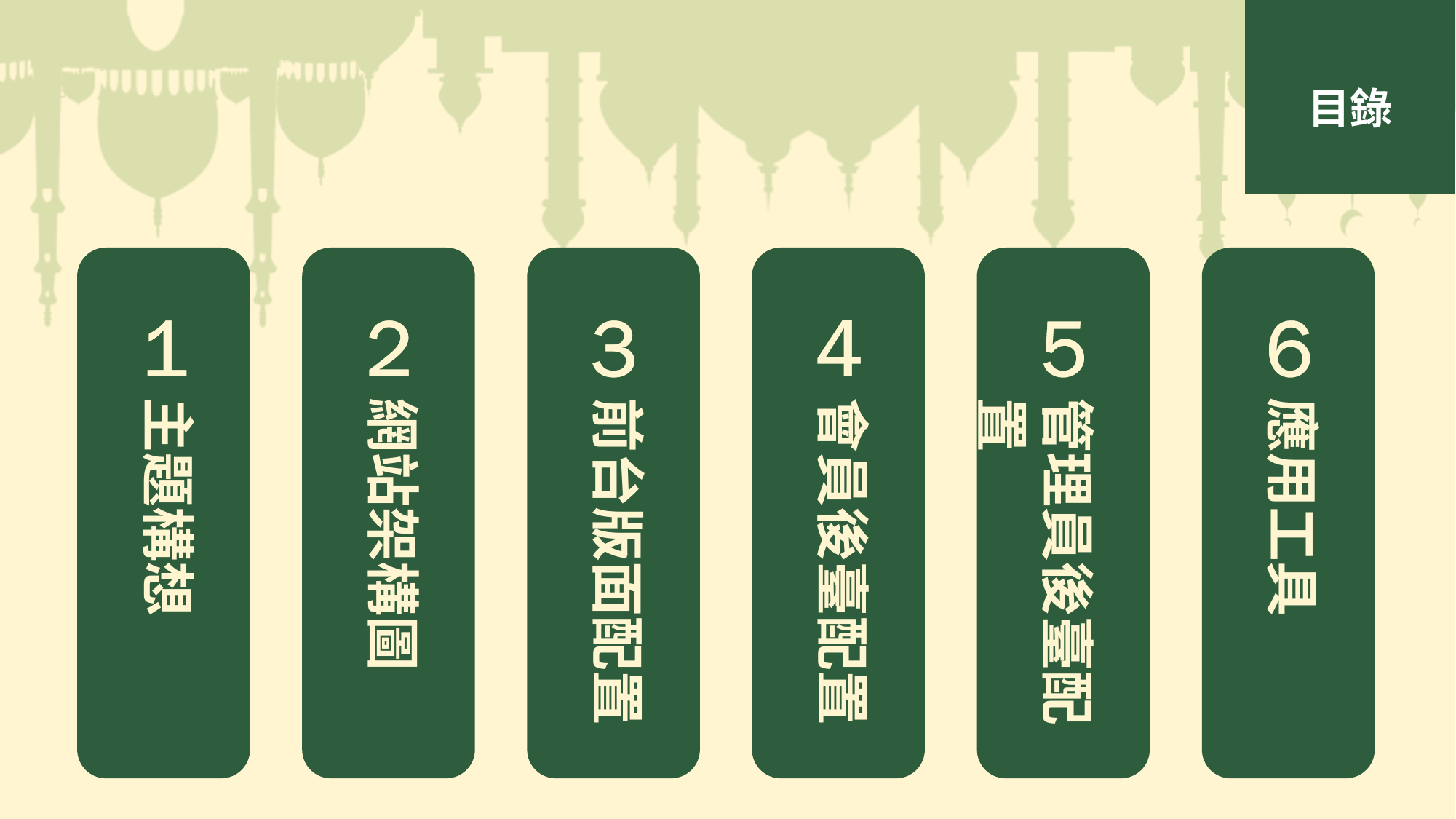

# 目錄

主題構想
網站架構圖
前台版面配置
會員後臺配置
管理員後臺配置
應用工具